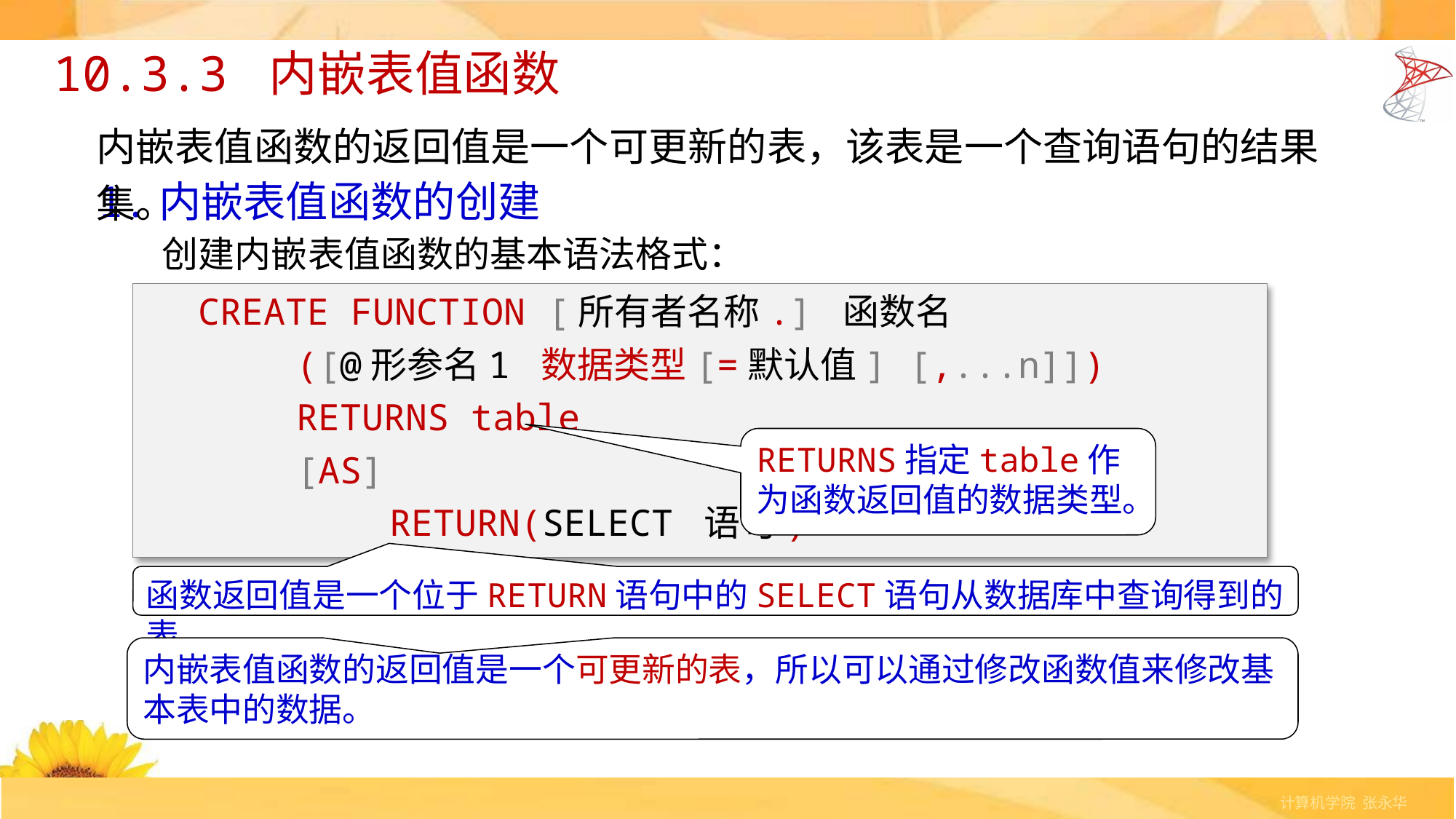

# 10.3.3 内嵌表值函数
内嵌表值函数的返回值是一个可更新的表，该表是一个查询语句的结果集。
1.内嵌表值函数的创建
创建内嵌表值函数的基本语法格式：
CREATE FUNCTION [所有者名称.] 函数名
       ([@形参名1 数据类型[=默认值] [,...n]])
       RETURNS table
       [AS]
		     RETURN(SELECT 语句)
RETURNS指定table作为函数返回值的数据类型。
函数返回值是一个位于RETURN语句中的SELECT语句从数据库中查询得到的表。
内嵌表值函数的返回值是一个可更新的表，所以可以通过修改函数值来修改基本表中的数据。